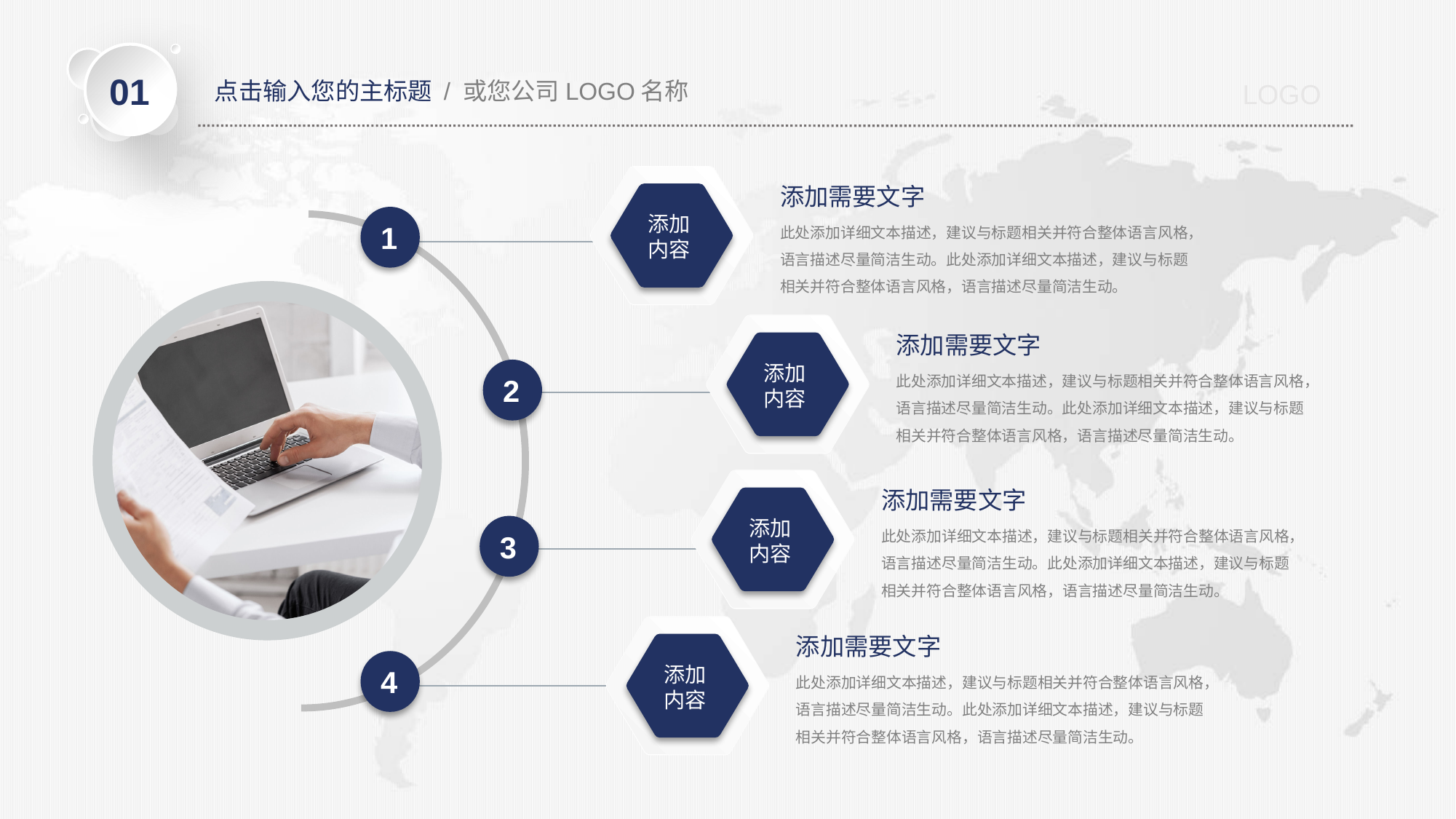

01

点击输入您的主标题 / 或您公司LOGO名称
LOGO

添加
内容
添加需要文字
此处添加详细文本描述，建议与标题相关并符合整体语言风格，语言描述尽量简洁生动。此处添加详细文本描述，建议与标题相关并符合整体语言风格，语言描述尽量简洁生动。

1

添加
内容
添加需要文字
此处添加详细文本描述，建议与标题相关并符合整体语言风格，语言描述尽量简洁生动。此处添加详细文本描述，建议与标题相关并符合整体语言风格，语言描述尽量简洁生动。

2

添加
内容
添加需要文字
此处添加详细文本描述，建议与标题相关并符合整体语言风格，语言描述尽量简洁生动。此处添加详细文本描述，建议与标题相关并符合整体语言风格，语言描述尽量简洁生动。

3

添加
内容
添加需要文字
此处添加详细文本描述，建议与标题相关并符合整体语言风格，语言描述尽量简洁生动。此处添加详细文本描述，建议与标题相关并符合整体语言风格，语言描述尽量简洁生动。

4